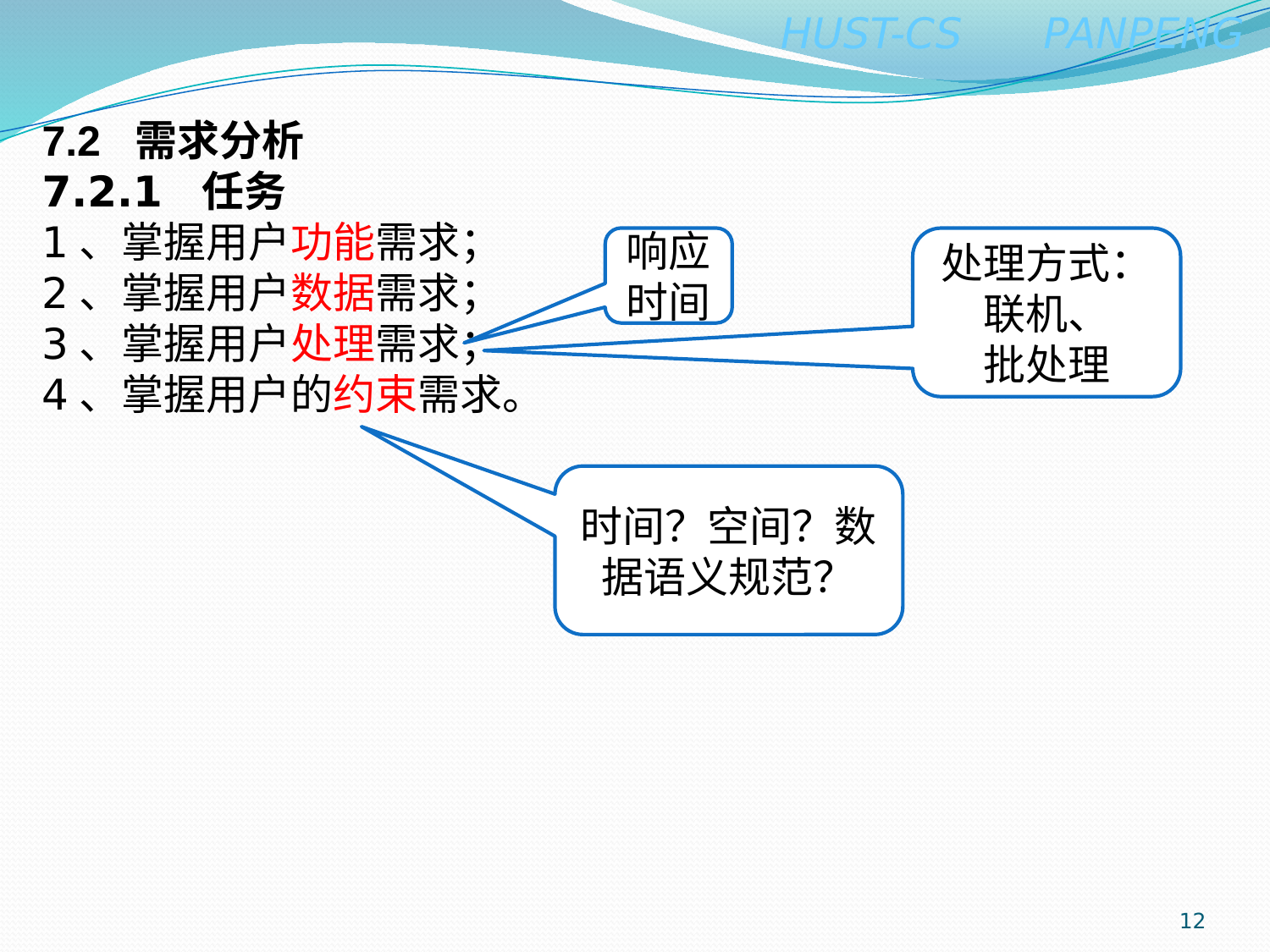

7.2  需求分析
7.2.1  任务
1、掌握用户功能需求；
2、掌握用户数据需求；
3、掌握用户处理需求；
4、掌握用户的约束需求。

响应时间
处理方式：联机、
批处理
时间？空间？数据语义规范？
12